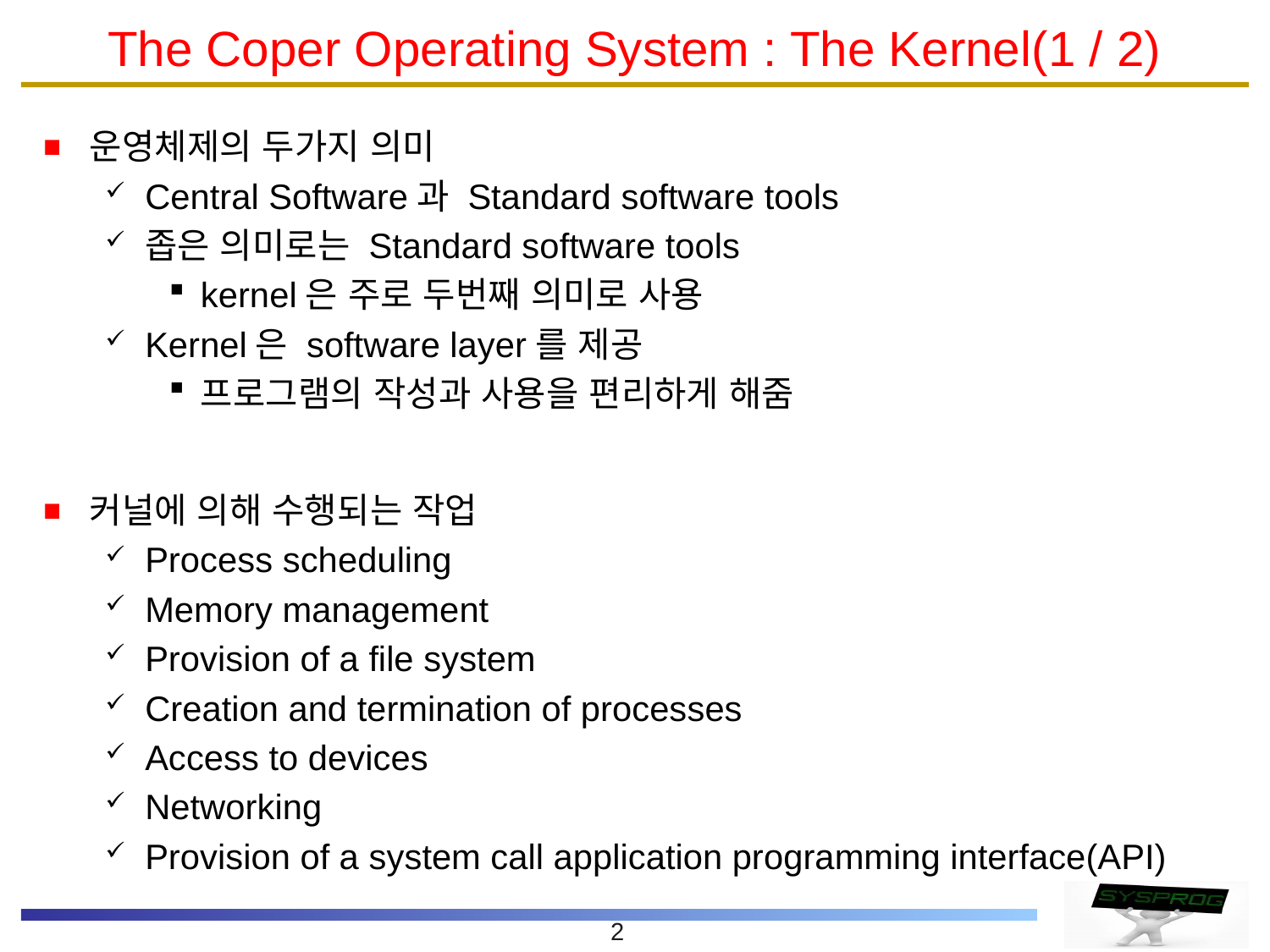

# The Coper Operating System : The Kernel(1 / 2)
운영체제의 두가지 의미
Central Software과 Standard software tools
좁은 의미로는 Standard software tools
kernel은 주로 두번째 의미로 사용
Kernel은 software layer를 제공
프로그램의 작성과 사용을 편리하게 해줌

커널에 의해 수행되는 작업
Process scheduling
Memory management
Provision of a file system
Creation and termination of processes
Access to devices
Networking
Provision of a system call application programming interface(API)

2